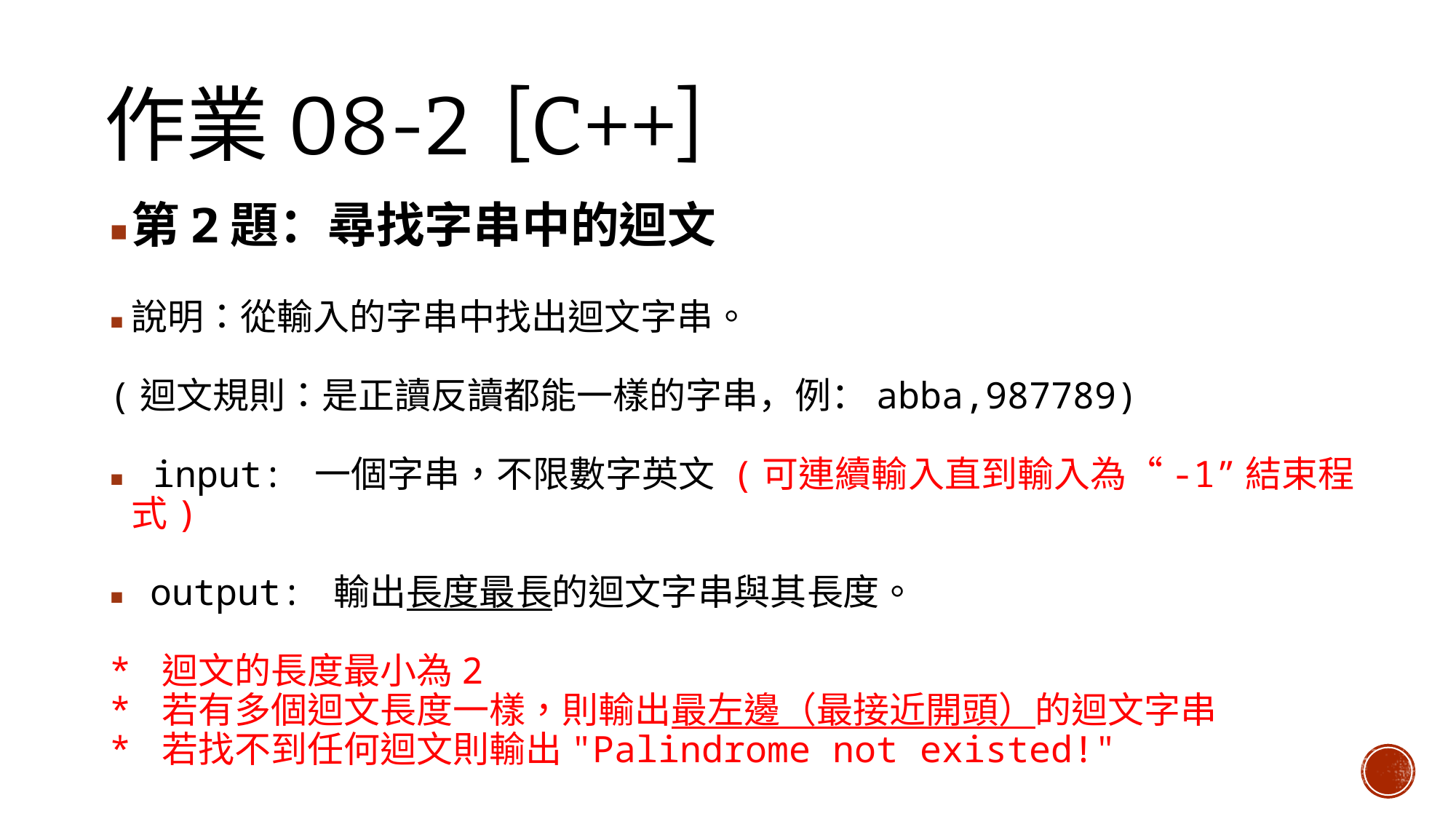

# 作業08-2  [C++]
第2題：尋找字串中的迴文

說明：從輸入的字串中找出迴文字串。
(迴文規則：是正讀反讀都能一樣的字串，例：abba,987789)

 input: 一個字串，不限數字英文 (可連續輸入直到輸入為“-1”結束程式)

output: 輸出長度最長的迴文字串與其長度。
* 迴文的長度最小為2
* 若有多個迴文長度一樣，則輸出最左邊（最接近開頭）的迴文字串
* 若找不到任何迴文則輸出"Palindrome not existed!"